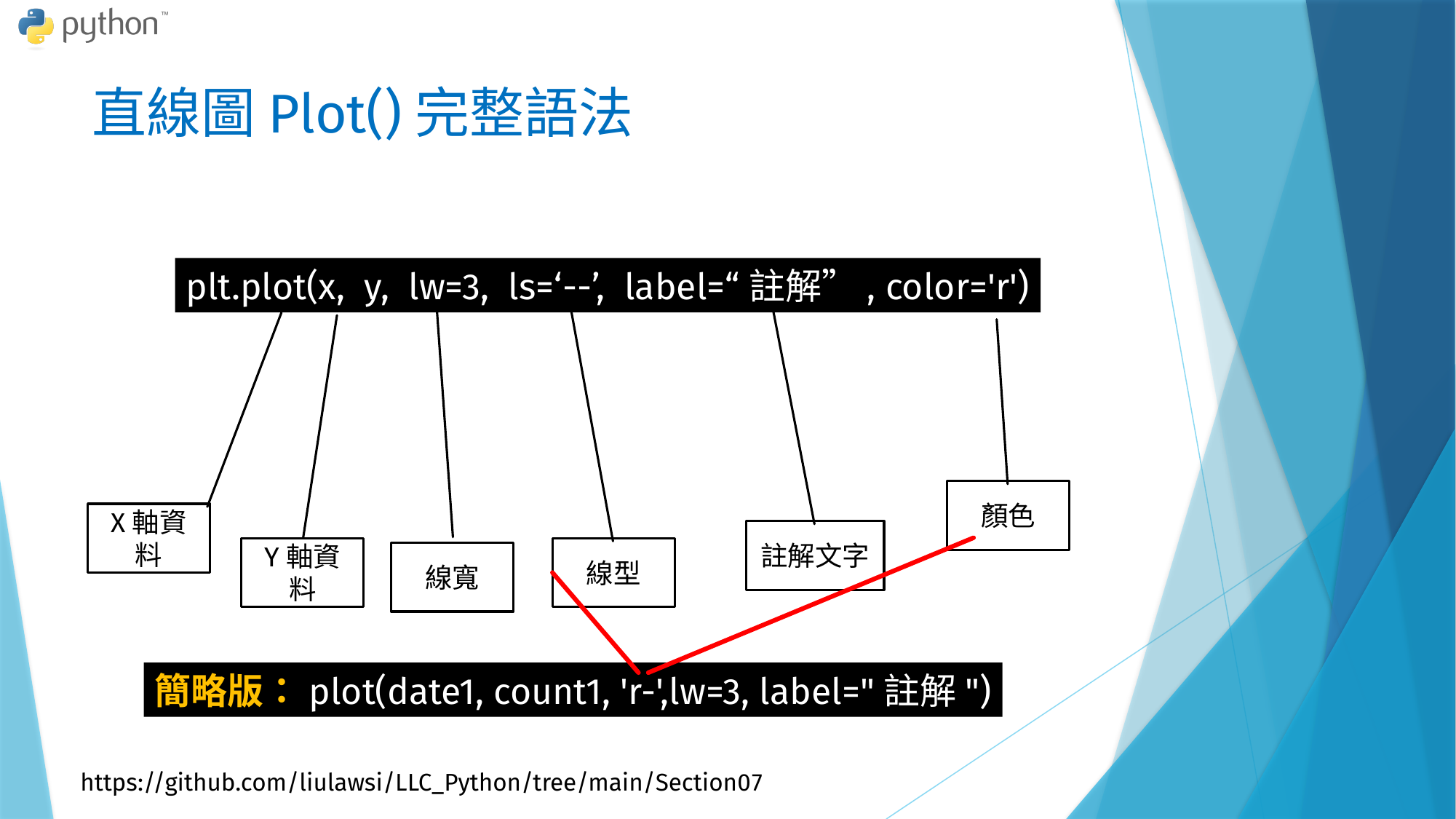

# 直線圖Plot()完整語法

plt.plot(x,  y,  lw=3,  ls=‘--’,  label=“註解”, color='r')
顏色
X軸資料
註解文字
Y軸資料
線型
線寬
簡略版：plot(date1, count1, 'r-',lw=3, label="註解")